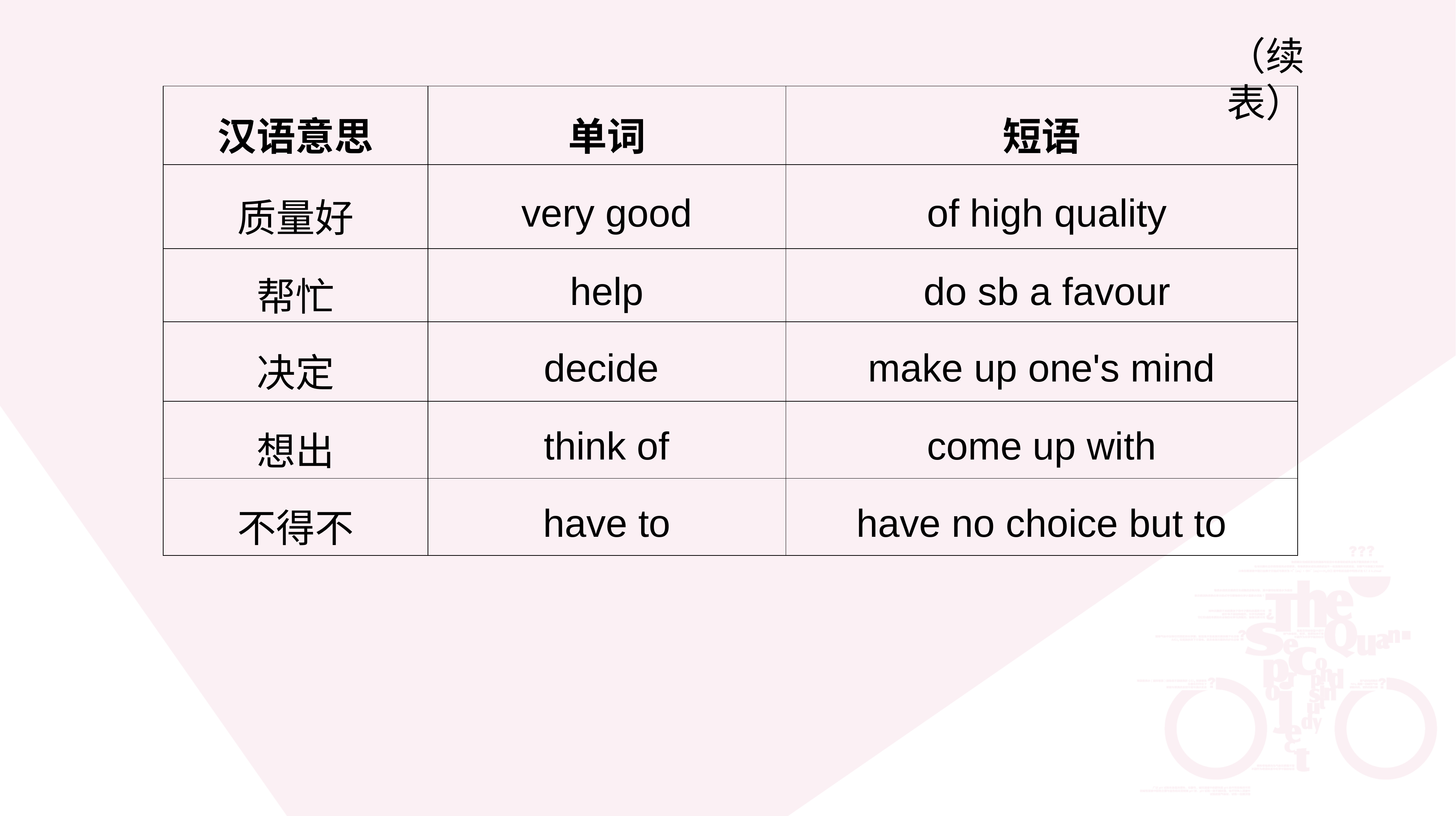

（续表）
| 汉语意思 | 单词 | 短语 |
| --- | --- | --- |
| 质量好 | very good | of high quality |
| 帮忙 | help | do sb a favour |
| 决定 | decide | make up one's mind |
| 想出 | think of | come up with |
| 不得不 | have to | have no choice but to |